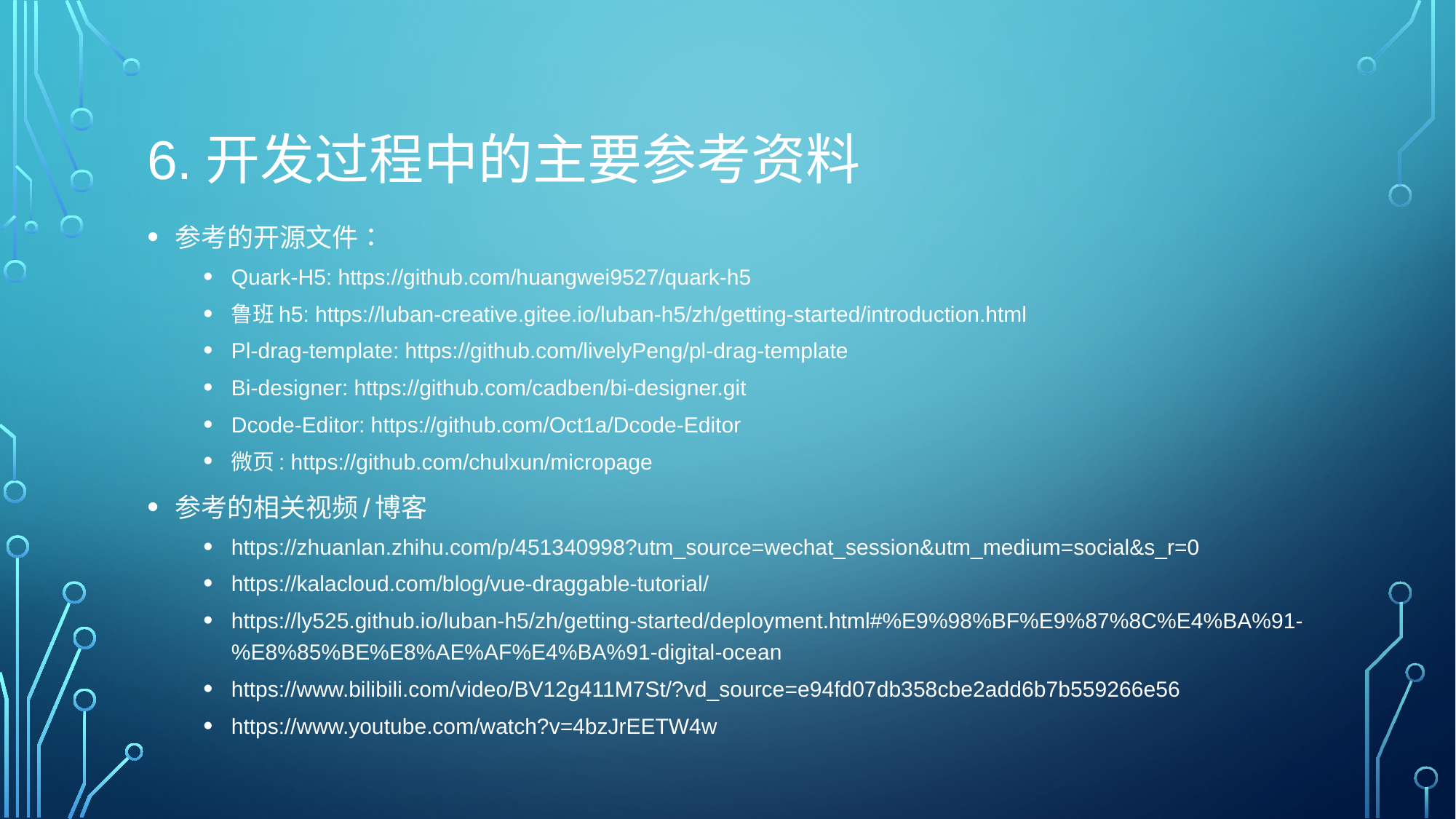

# 6.开发过程中的主要参考资料
参考的开源文件：
Quark-H5: https://github.com/huangwei9527/quark-h5
鲁班h5: https://luban-creative.gitee.io/luban-h5/zh/getting-started/introduction.html
Pl-drag-template: https://github.com/livelyPeng/pl-drag-template
Bi-designer: https://github.com/cadben/bi-designer.git
Dcode-Editor: https://github.com/Oct1a/Dcode-Editor
微页: https://github.com/chulxun/micropage
参考的相关视频/博客
https://zhuanlan.zhihu.com/p/451340998?utm_source=wechat_session&utm_medium=social&s_r=0
https://kalacloud.com/blog/vue-draggable-tutorial/
https://ly525.github.io/luban-h5/zh/getting-started/deployment.html#%E9%98%BF%E9%87%8C%E4%BA%91-%E8%85%BE%E8%AE%AF%E4%BA%91-digital-ocean
https://www.bilibili.com/video/BV12g411M7St/?vd_source=e94fd07db358cbe2add6b7b559266e56
https://www.youtube.com/watch?v=4bzJrEETW4w